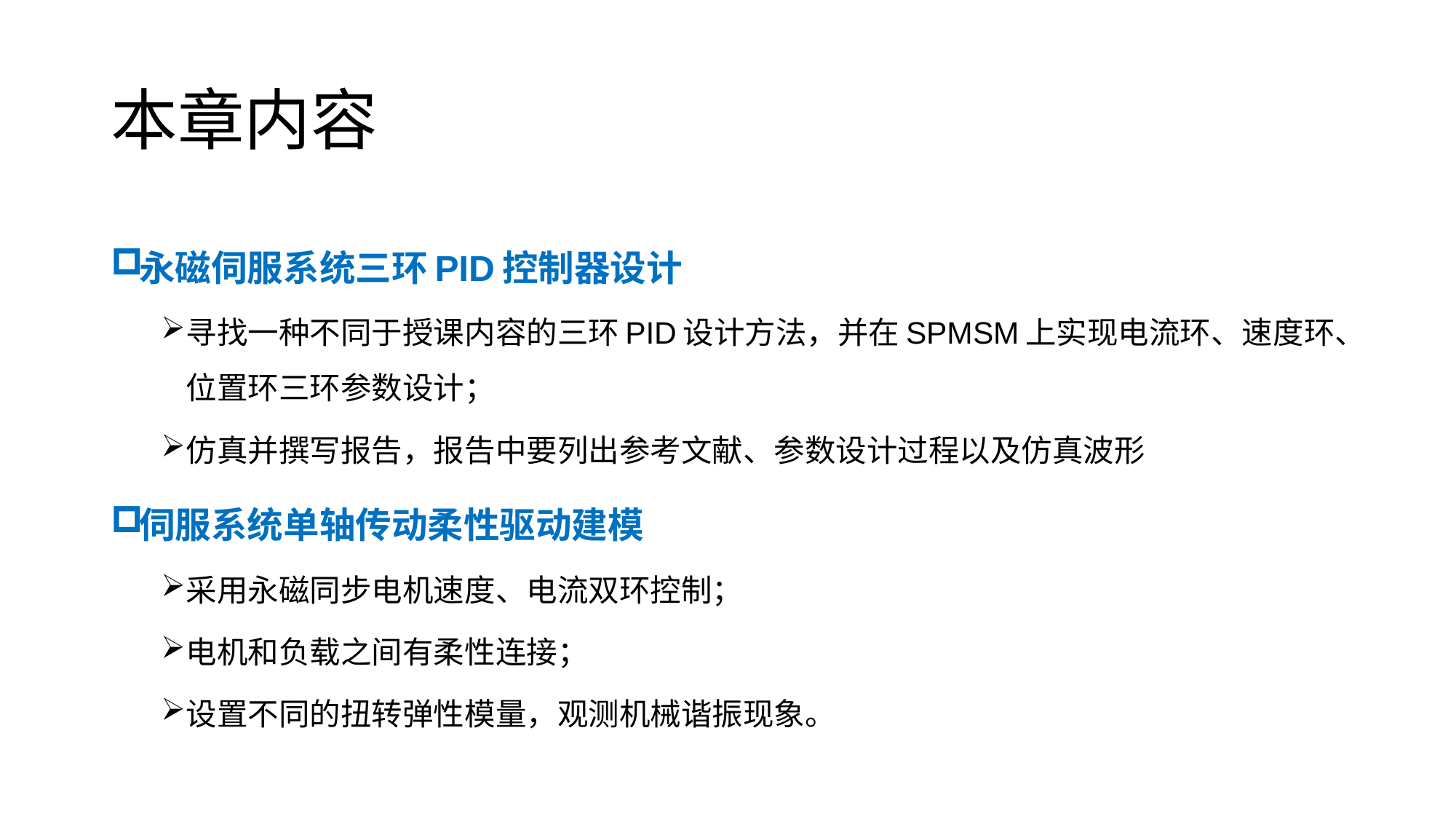

# 本章内容
永磁伺服系统三环PID控制器设计
寻找一种不同于授课内容的三环PID设计方法，并在SPMSM上实现电流环、速度环、位置环三环参数设计；
仿真并撰写报告，报告中要列出参考文献、参数设计过程以及仿真波形
伺服系统单轴传动柔性驱动建模
采用永磁同步电机速度、电流双环控制；
电机和负载之间有柔性连接；
设置不同的扭转弹性模量，观测机械谐振现象。